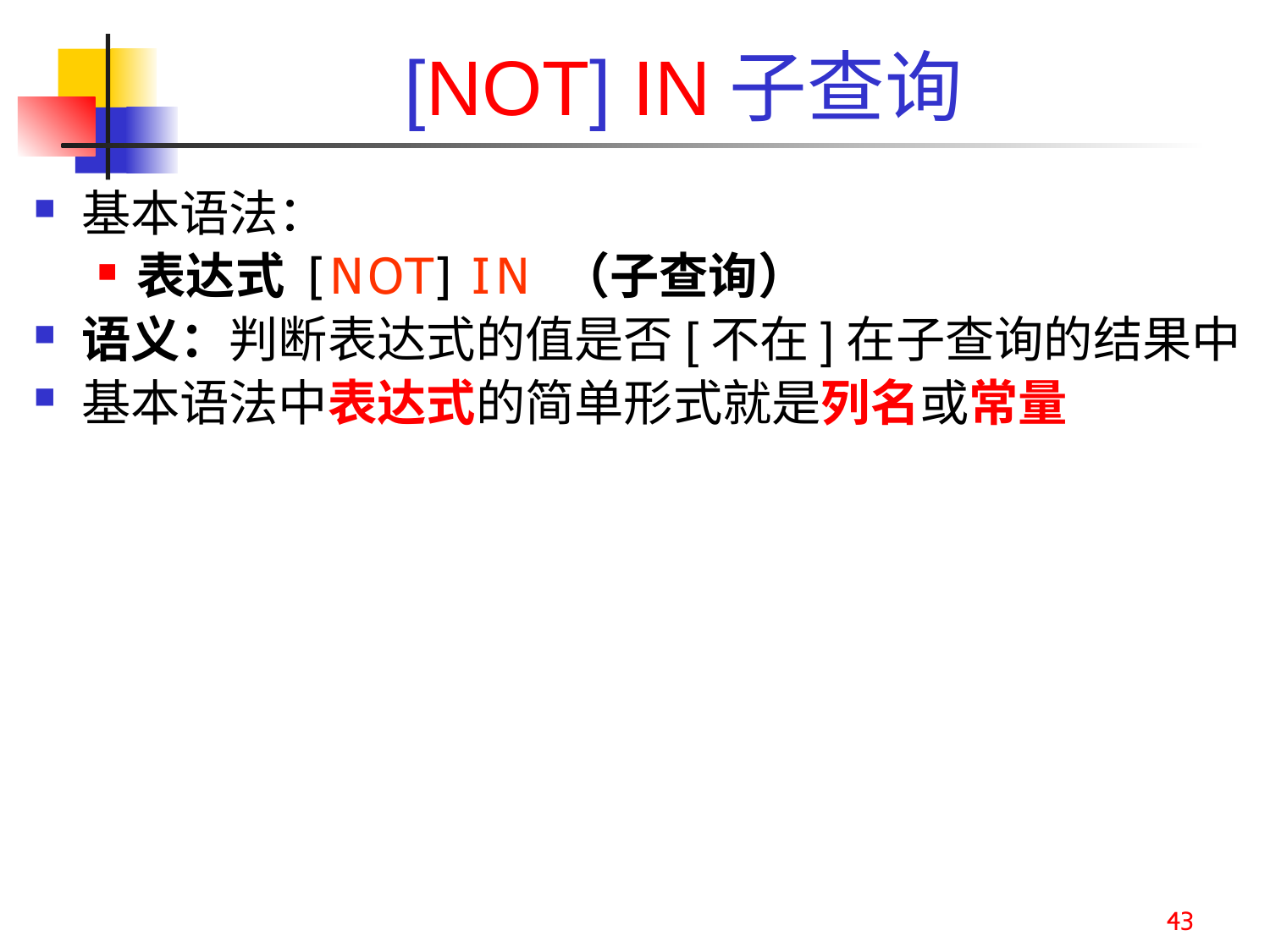

# [NOT] IN子查询
基本语法：
表达式 [NOT] IN （子查询）
语义：判断表达式的值是否[不在]在子查询的结果中
基本语法中表达式的简单形式就是列名或常量

43